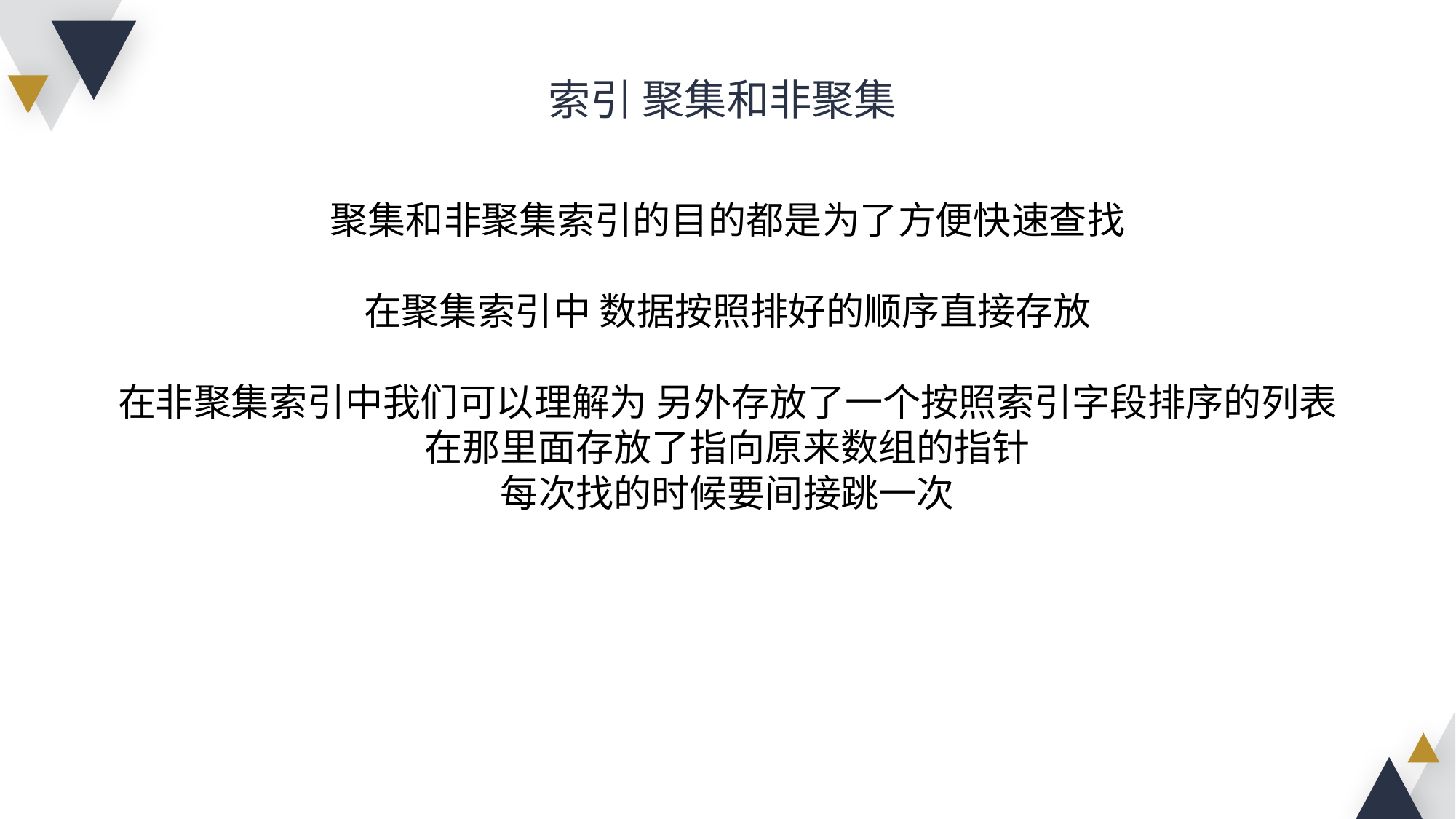

索引 聚集和非聚集
聚集和非聚集索引的目的都是为了方便快速查找

在聚集索引中 数据按照排好的顺序直接存放

在非聚集索引中我们可以理解为 另外存放了一个按照索引字段排序的列表
在那里面存放了指向原来数组的指针
每次找的时候要间接跳一次